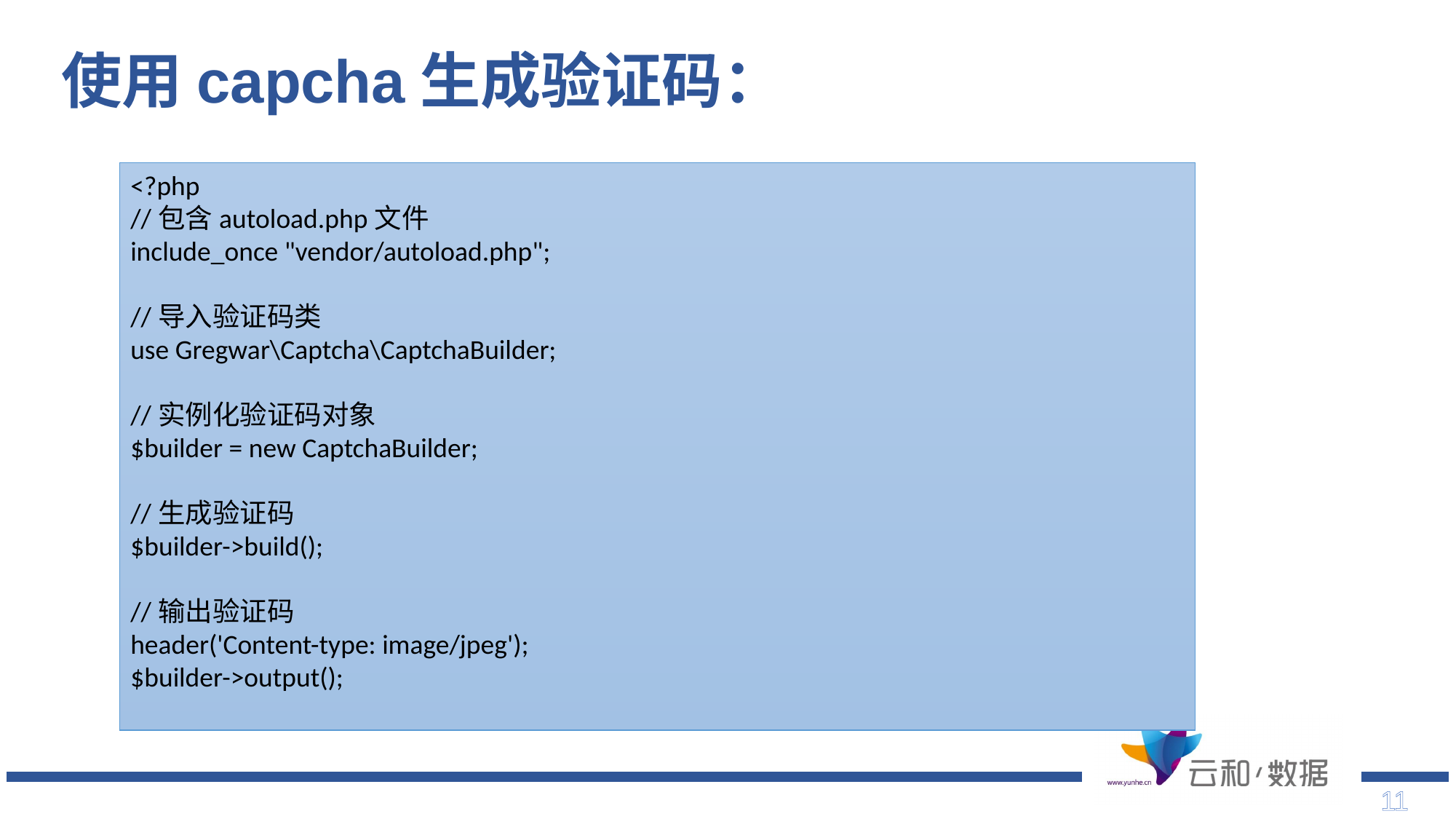

# 使用capcha生成验证码：
<?php
//包含autoload.php文件
include_once "vendor/autoload.php";

//导入验证码类
use Gregwar\Captcha\CaptchaBuilder;

//实例化验证码对象
$builder = new CaptchaBuilder;

//生成验证码
$builder->build();

//输出验证码
header('Content-type: image/jpeg');
$builder->output();